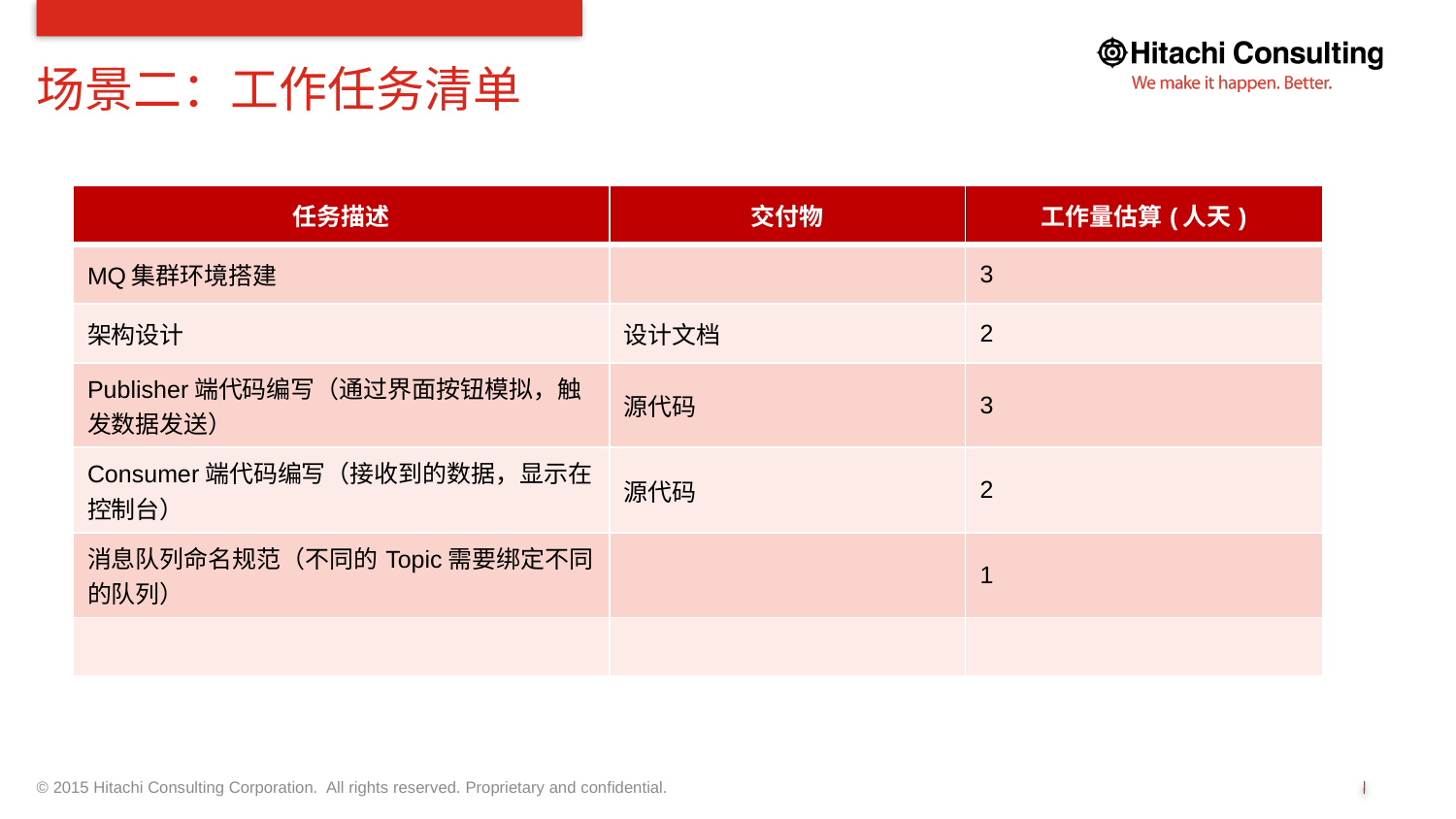

# 场景二：工作任务清单
| 任务描述 | 交付物 | 工作量估算(人天) |
| --- | --- | --- |
| MQ集群环境搭建 |  | 3 |
| 架构设计 | 设计文档 | 2 |
| Publisher端代码编写（通过界面按钮模拟，触发数据发送） | 源代码 | 3 |
| Consumer端代码编写（接收到的数据，显示在控制台） | 源代码 | 2 |
| 消息队列命名规范（不同的Topic需要绑定不同的队列） |  | 1 |
|  |  |  |
8